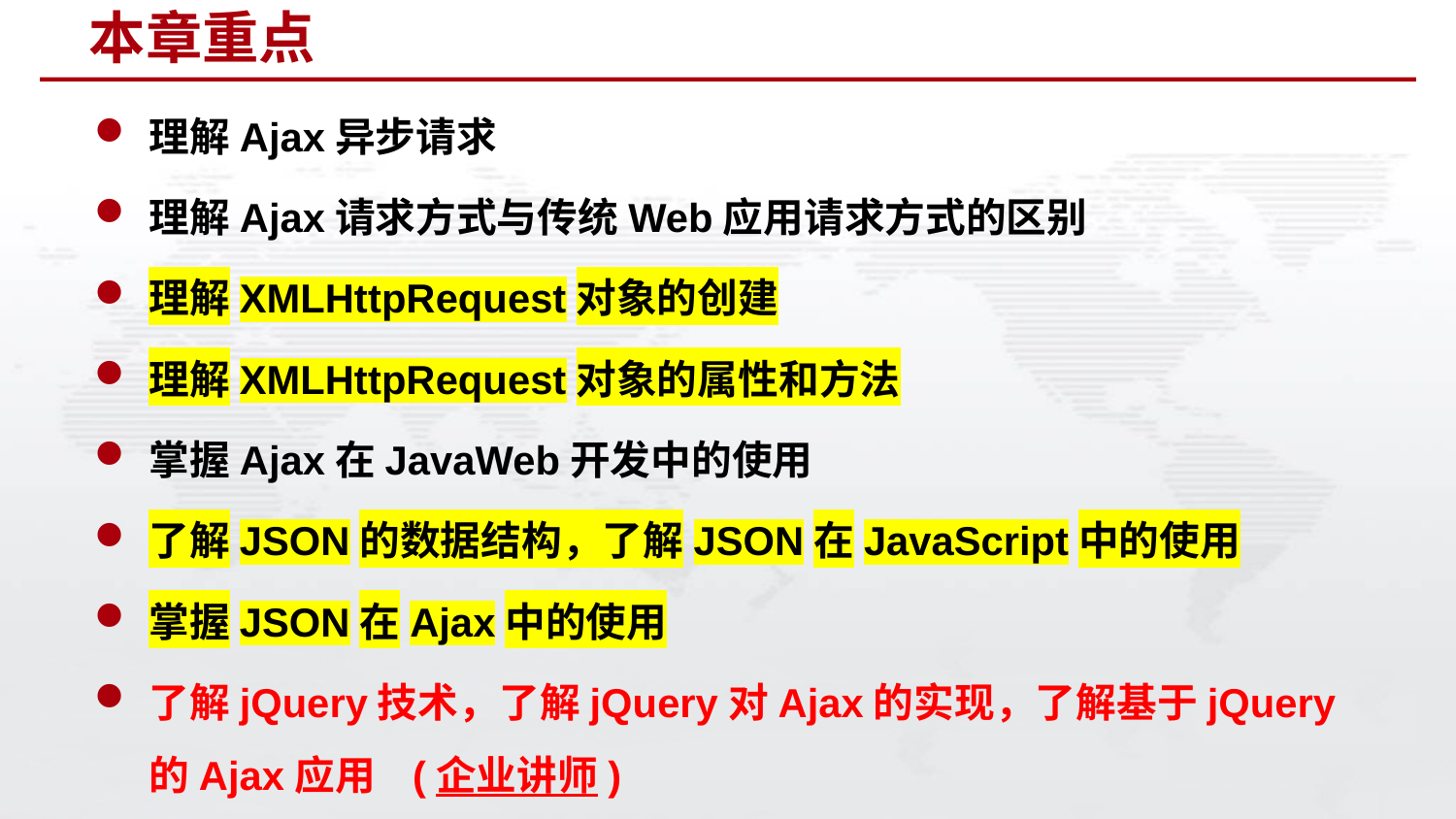

# 本章重点
理解Ajax异步请求
理解Ajax请求方式与传统Web应用请求方式的区别
理解XMLHttpRequest对象的创建
理解XMLHttpRequest对象的属性和方法
掌握Ajax在JavaWeb开发中的使用
了解JSON的数据结构，了解JSON在JavaScript中的使用
掌握JSON在Ajax中的使用
了解jQuery技术，了解jQuery对Ajax的实现，了解基于jQuery的Ajax应用   (企业讲师)